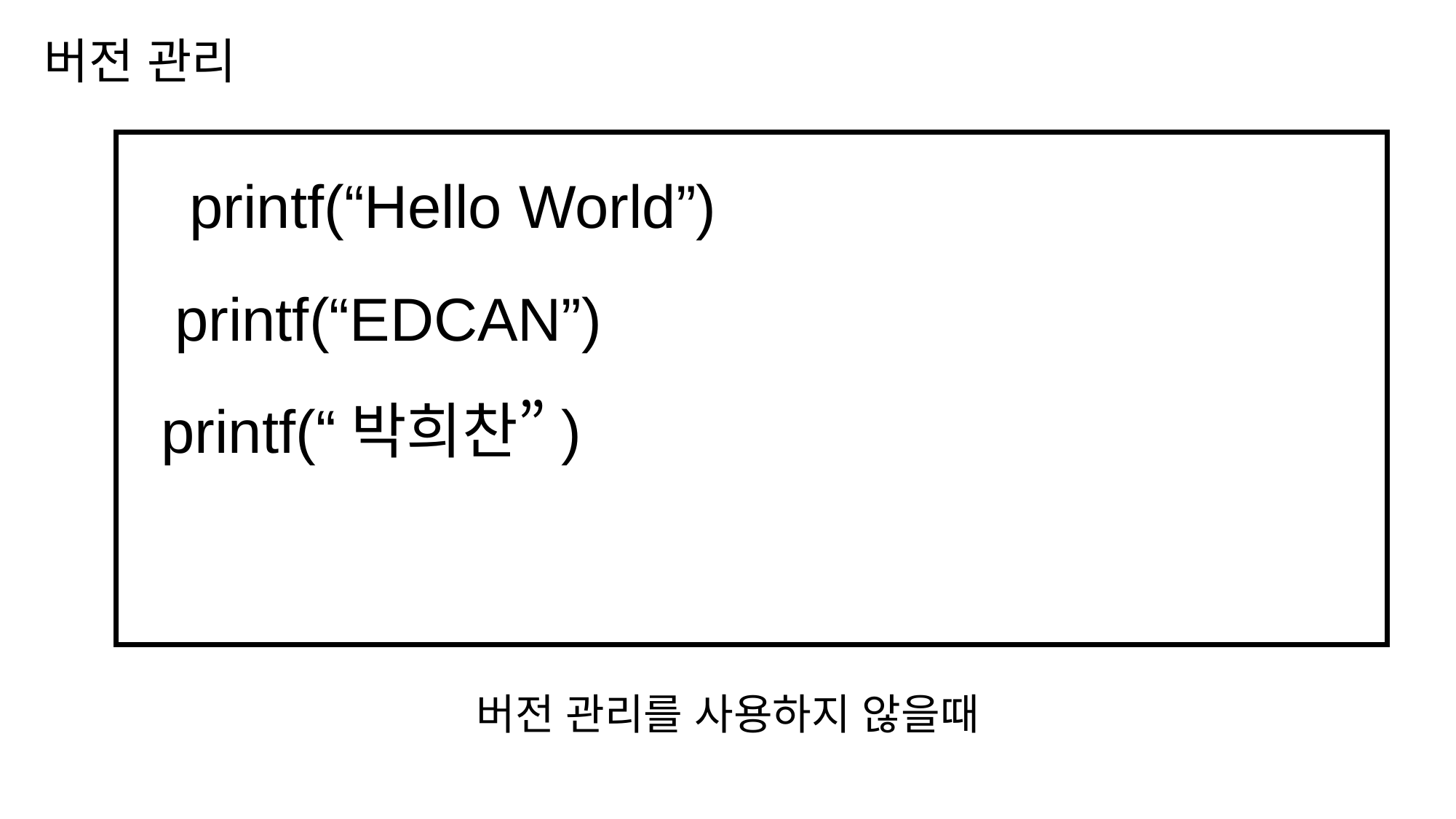

버전 관리
티머니 둥근바람 ExtraBold

티머니 둥근바람 Regular
printf(“Hello World”)
printf(“EDCAN”)
main.kt
printf(“박희찬”)

티머니 둥근바람 Regular
버전 관리를 사용하지 않을때